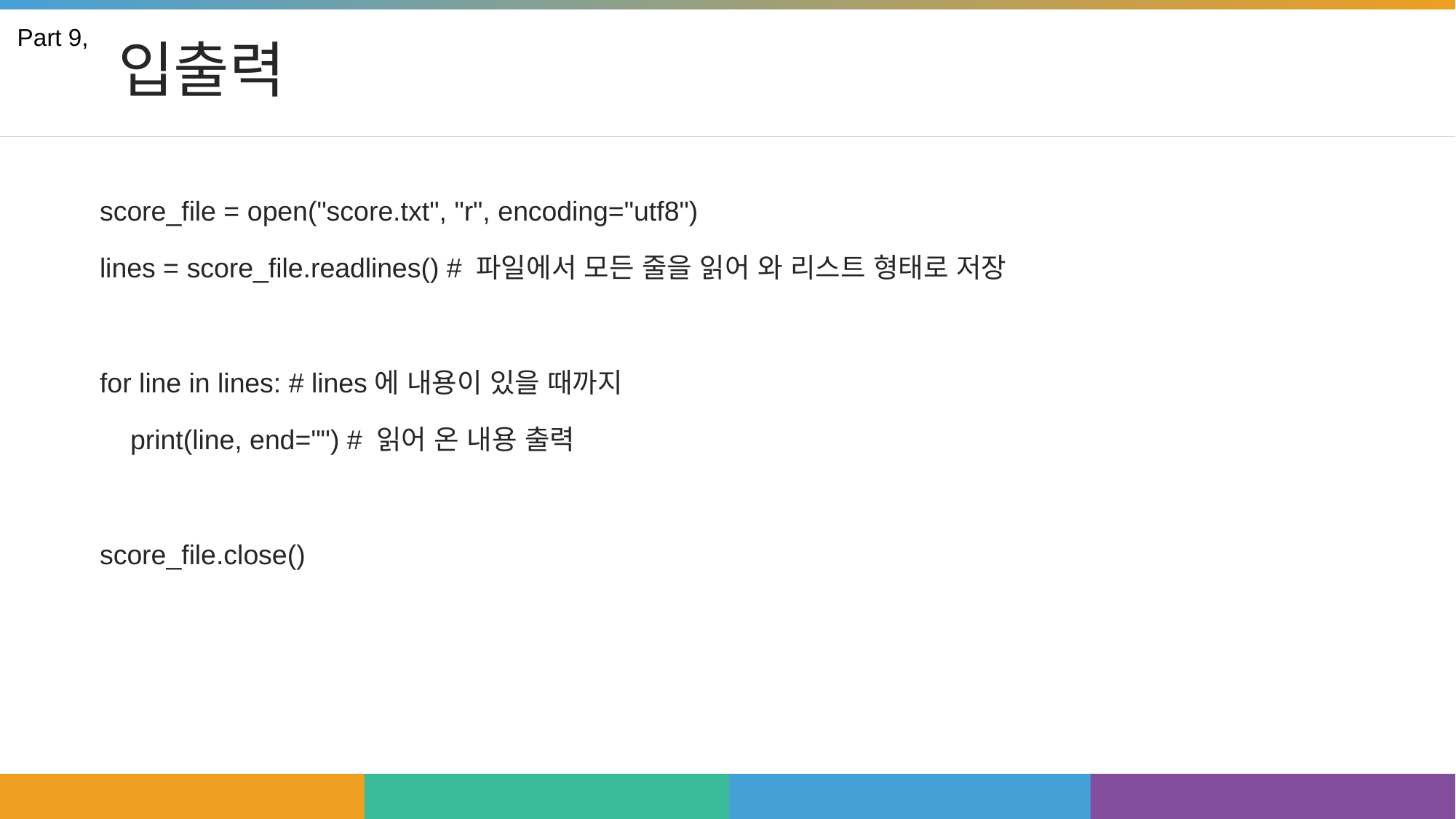

# 입출력
Part 9,
score_file = open("score.txt", "r", encoding="utf8")
lines = score_file.readlines() # 파일에서 모든 줄을 읽어 와 리스트 형태로 저장

for line in lines: # lines에 내용이 있을 때까지
    print(line, end="") # 읽어 온 내용 출력

score_file.close()